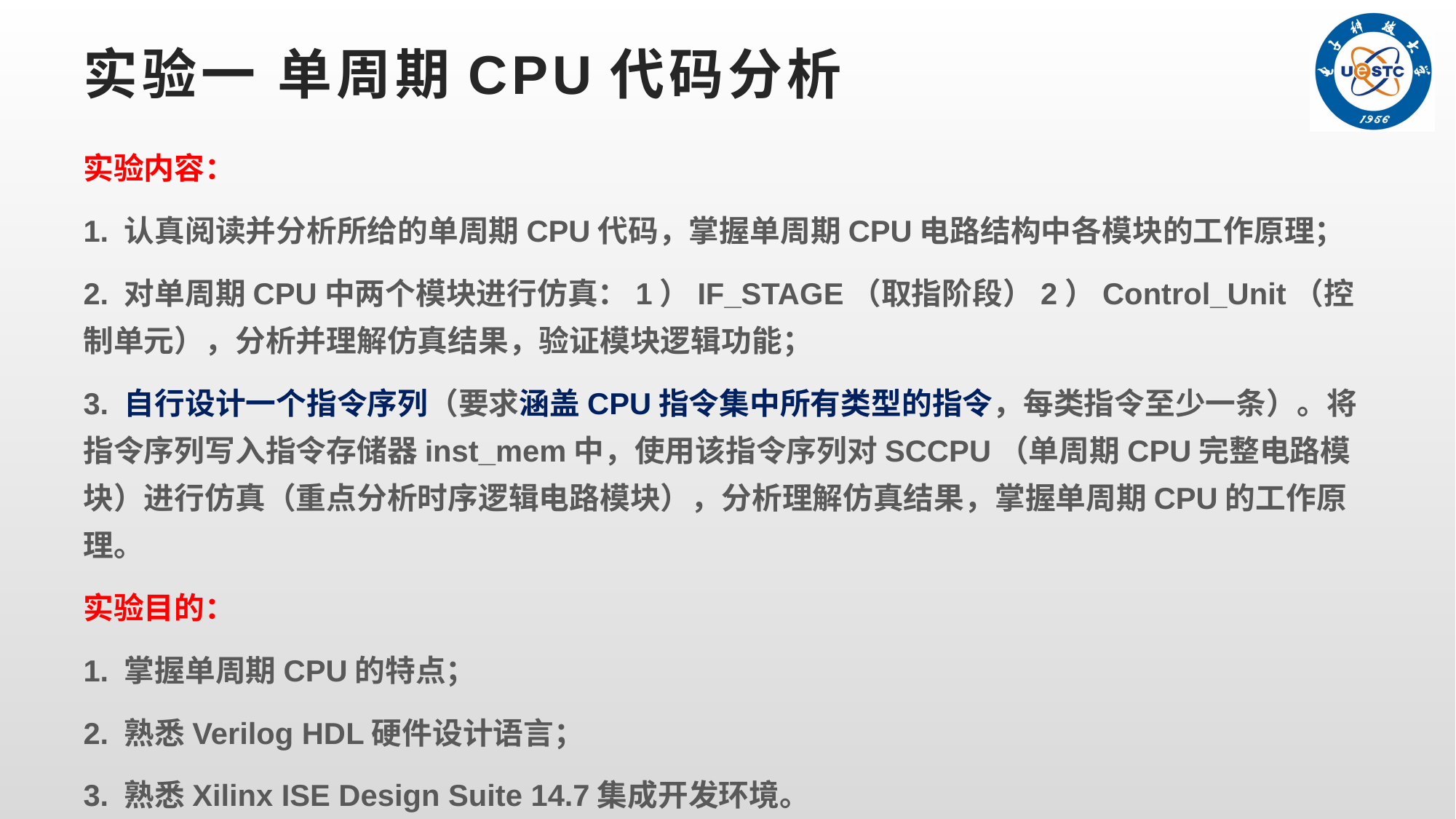

# 实验一 单周期CPU代码分析
实验内容：
1. 认真阅读并分析所给的单周期CPU代码，掌握单周期CPU电路结构中各模块的工作原理；
2. 对单周期CPU中两个模块进行仿真：1）IF_STAGE（取指阶段）2）Control_Unit（控制单元），分析并理解仿真结果，验证模块逻辑功能；
3. 自行设计一个指令序列（要求涵盖CPU指令集中所有类型的指令，每类指令至少一条）。将指令序列写入指令存储器inst_mem中，使用该指令序列对SCCPU（单周期CPU完整电路模块）进行仿真（重点分析时序逻辑电路模块），分析理解仿真结果，掌握单周期CPU的工作原理。
实验目的：
1. 掌握单周期CPU的特点；
2. 熟悉Verilog HDL硬件设计语言；
3. 熟悉Xilinx ISE Design Suite 14.7集成开发环境。